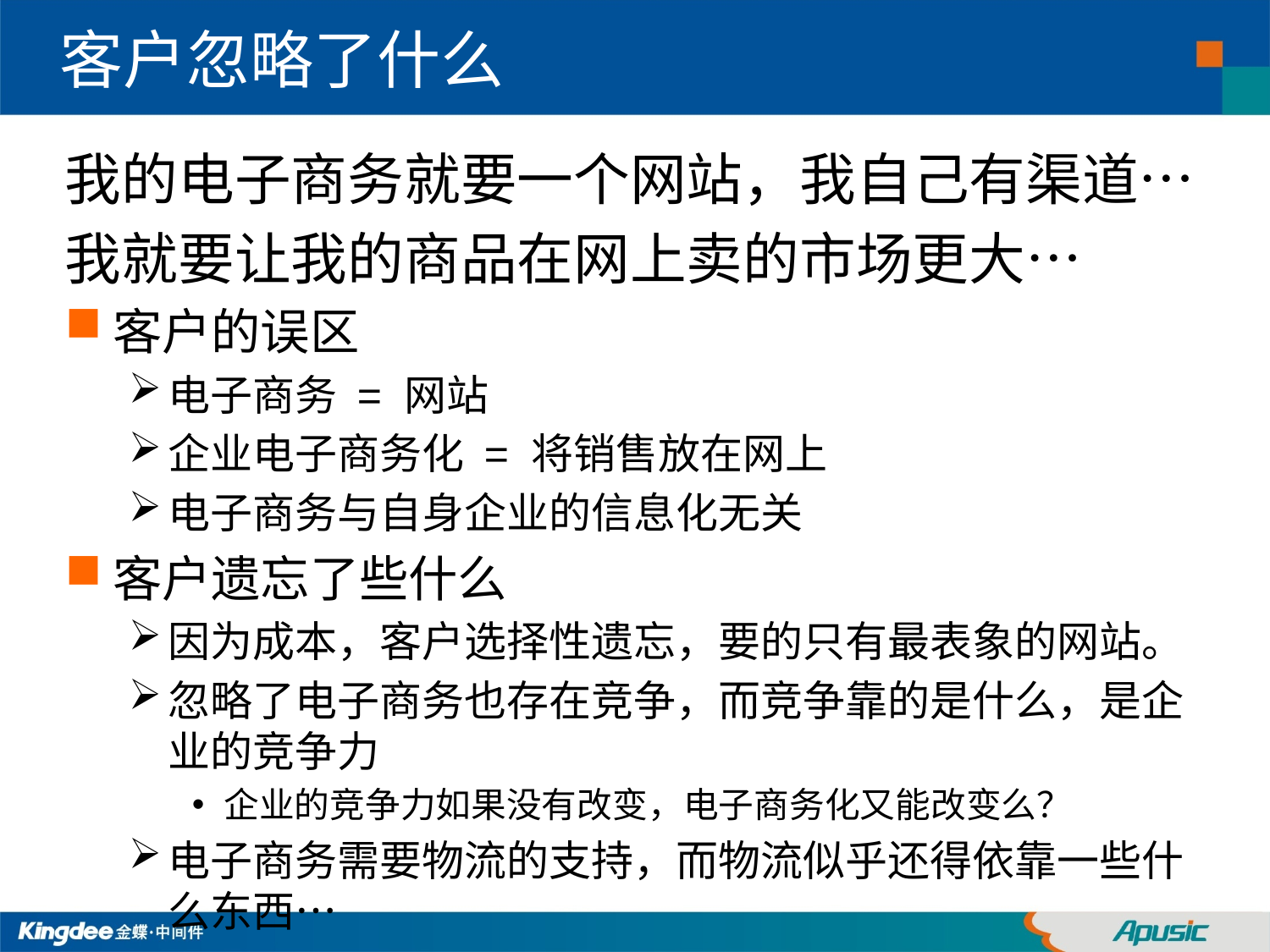

# 客户忽略了什么
我的电子商务就要一个网站，我自己有渠道…
我就要让我的商品在网上卖的市场更大…
客户的误区
电子商务 = 网站
企业电子商务化 = 将销售放在网上
电子商务与自身企业的信息化无关
客户遗忘了些什么
因为成本，客户选择性遗忘，要的只有最表象的网站。
忽略了电子商务也存在竞争，而竞争靠的是什么，是企业的竞争力
企业的竞争力如果没有改变，电子商务化又能改变么？
电子商务需要物流的支持，而物流似乎还得依靠一些什么东西…